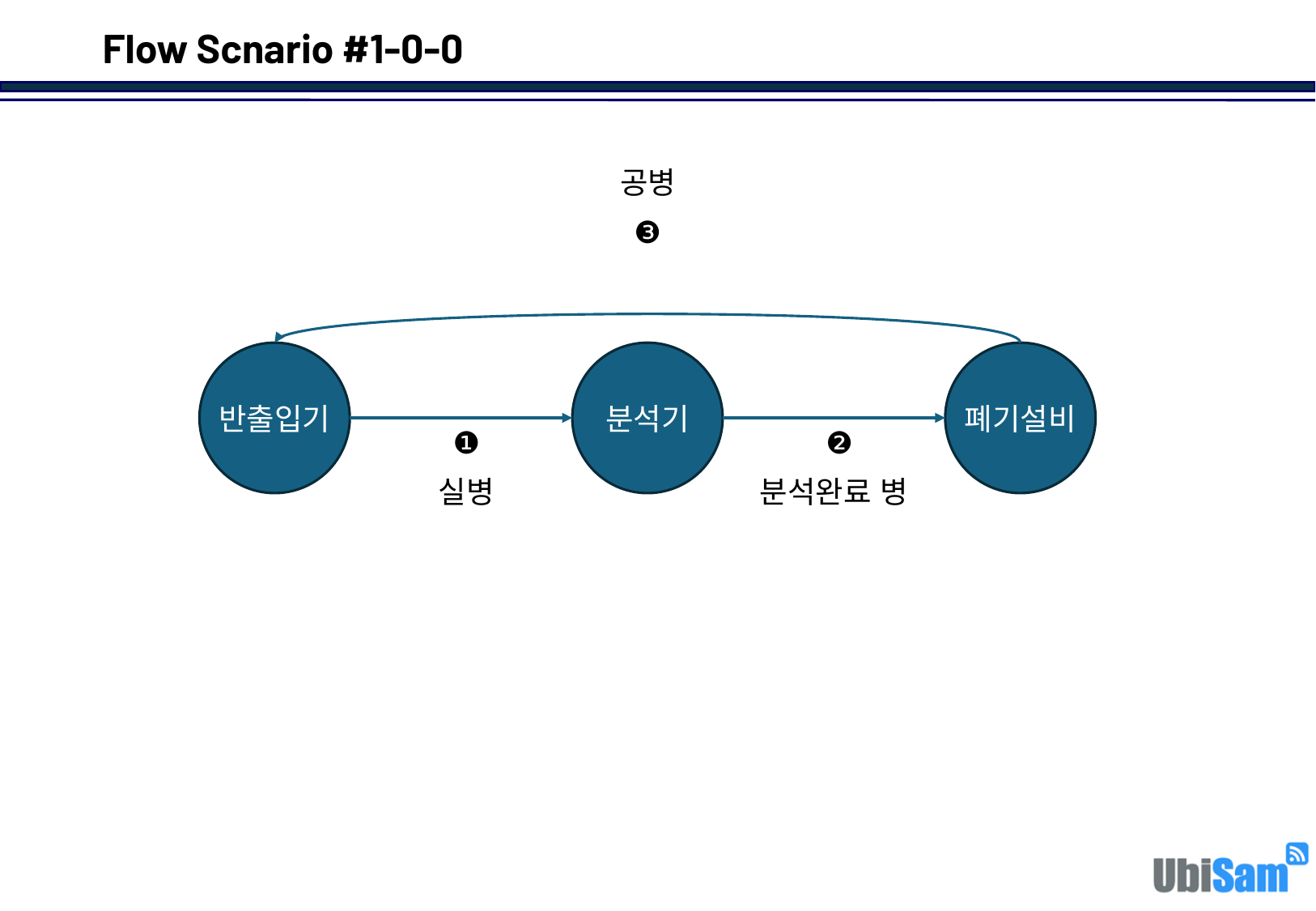

# Flow Scnario #1-0-0
공병
❸
반출입기
분석기
폐기설비
❶
❷
실병
분석완료 병